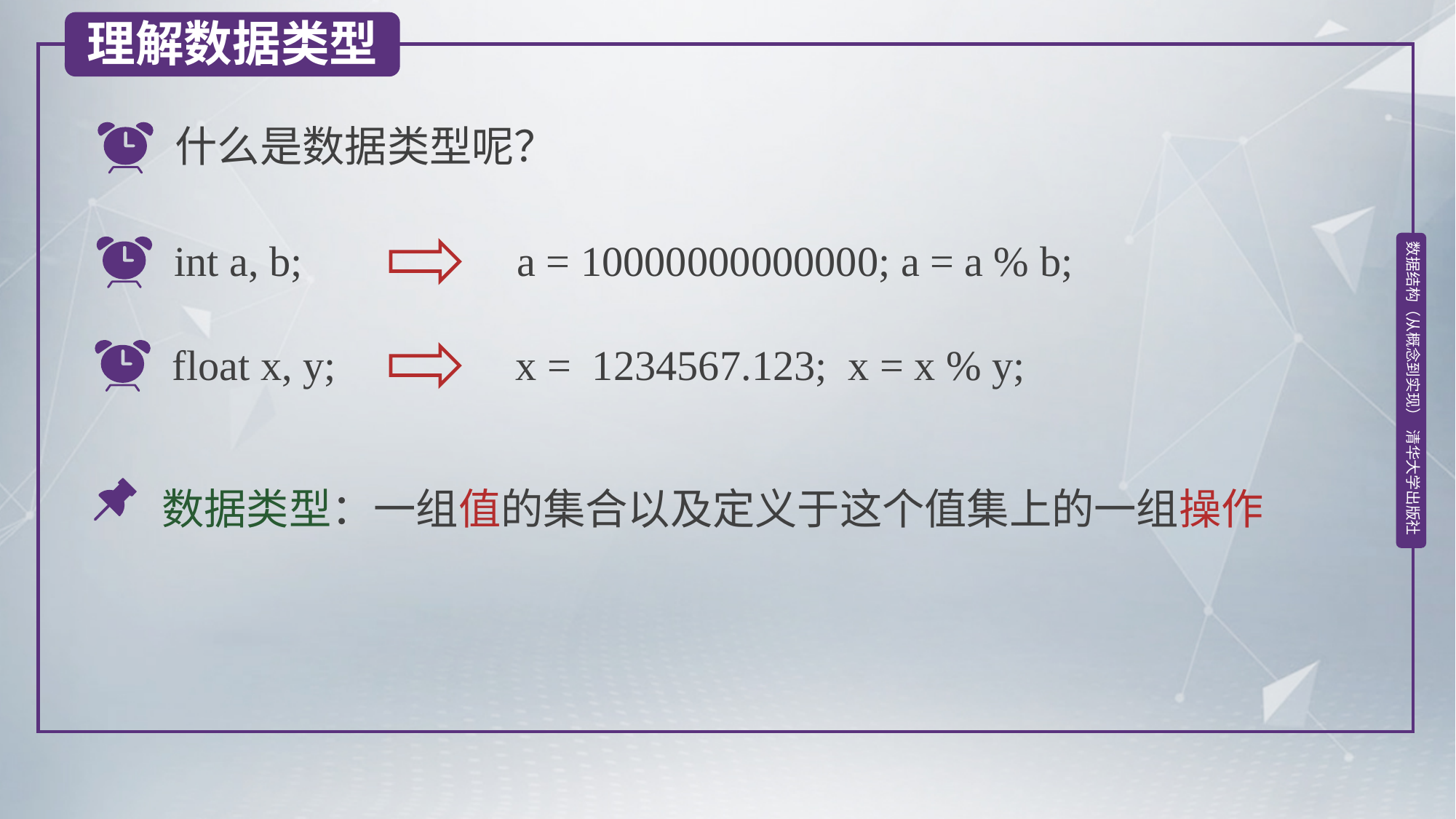

理解数据类型

什么是数据类型呢？

int a, b;

a = 10000000000000; a = a % b;

float x, y;                 x =  1234567.123;  x = x % y;

数据类型：一组值的集合以及定义于这个值集上的一组操作